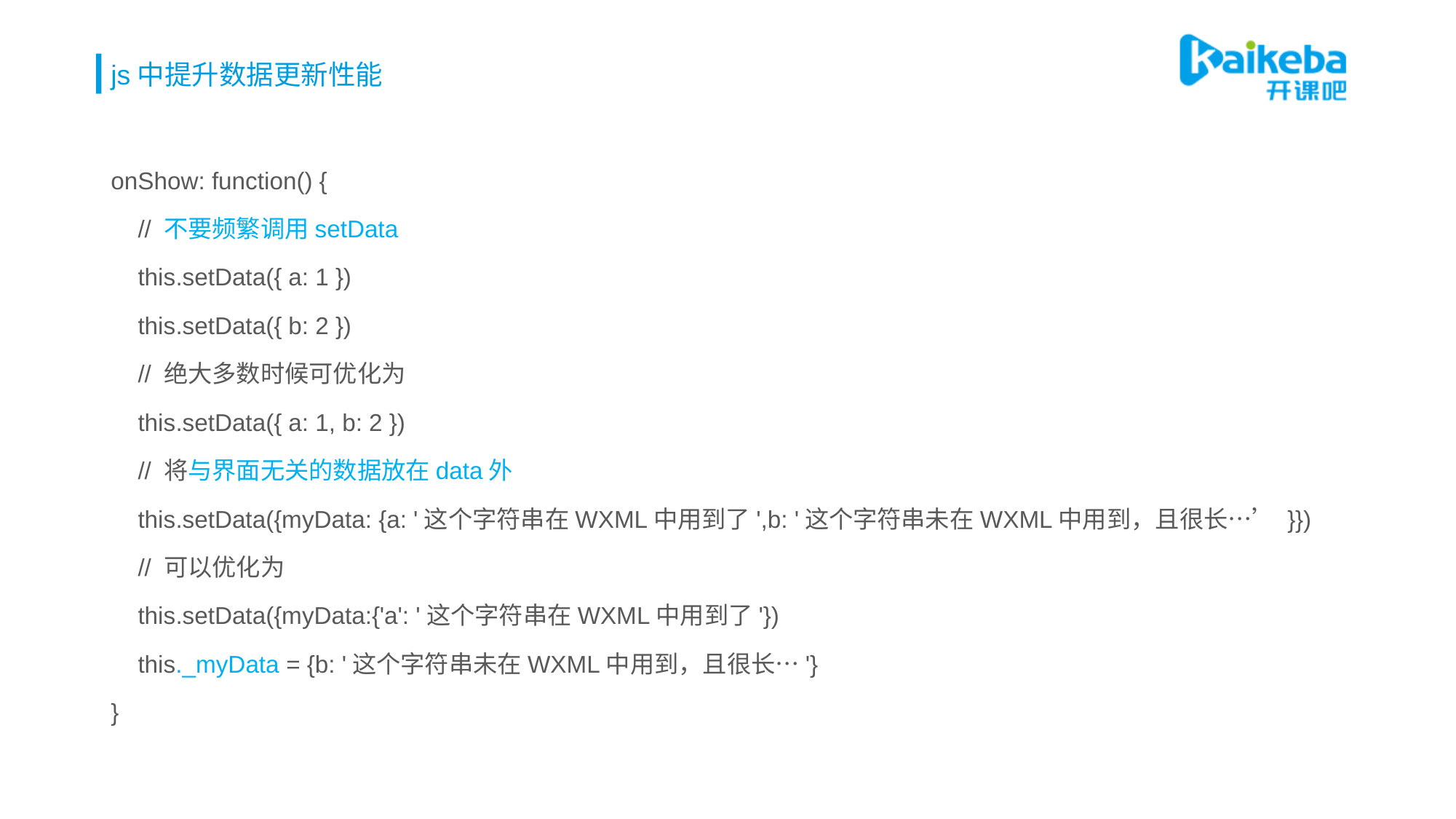

# js中提升数据更新性能
onShow: function() {
    // 不要频繁调用setData
    this.setData({ a: 1 })
    this.setData({ b: 2 })
    // 绝大多数时候可优化为
    this.setData({ a: 1, b: 2 })
    // 将与界面无关的数据放在data外
    this.setData({myData: {a: '这个字符串在WXML中用到了',b: '这个字符串未在WXML中用到，且很长…’ }})
    // 可以优化为
    this.setData({myData:{'a': '这个字符串在WXML中用到了'})
    this._myData = {b: '这个字符串未在WXML中用到，且很长…'}
}